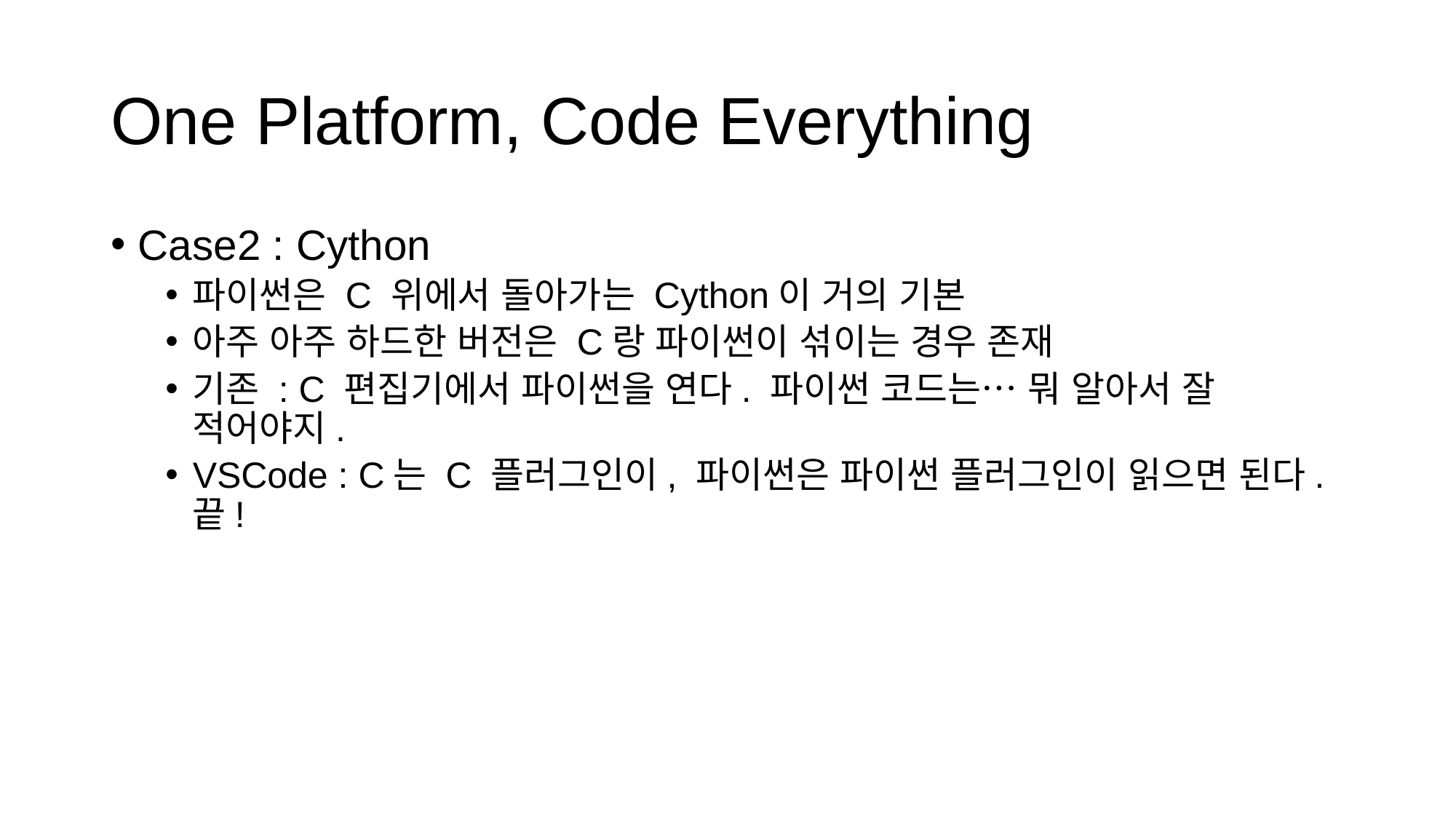

# One Platform, Code Everything
Case2 : Cython
파이썬은 C 위에서 돌아가는 Cython이 거의 기본
아주 아주 하드한 버전은 C랑 파이썬이 섞이는 경우 존재
기존 : C 편집기에서 파이썬을 연다. 파이썬 코드는… 뭐 알아서 잘 적어야지.
VSCode : C는 C 플러그인이, 파이썬은 파이썬 플러그인이 읽으면 된다. 끝!